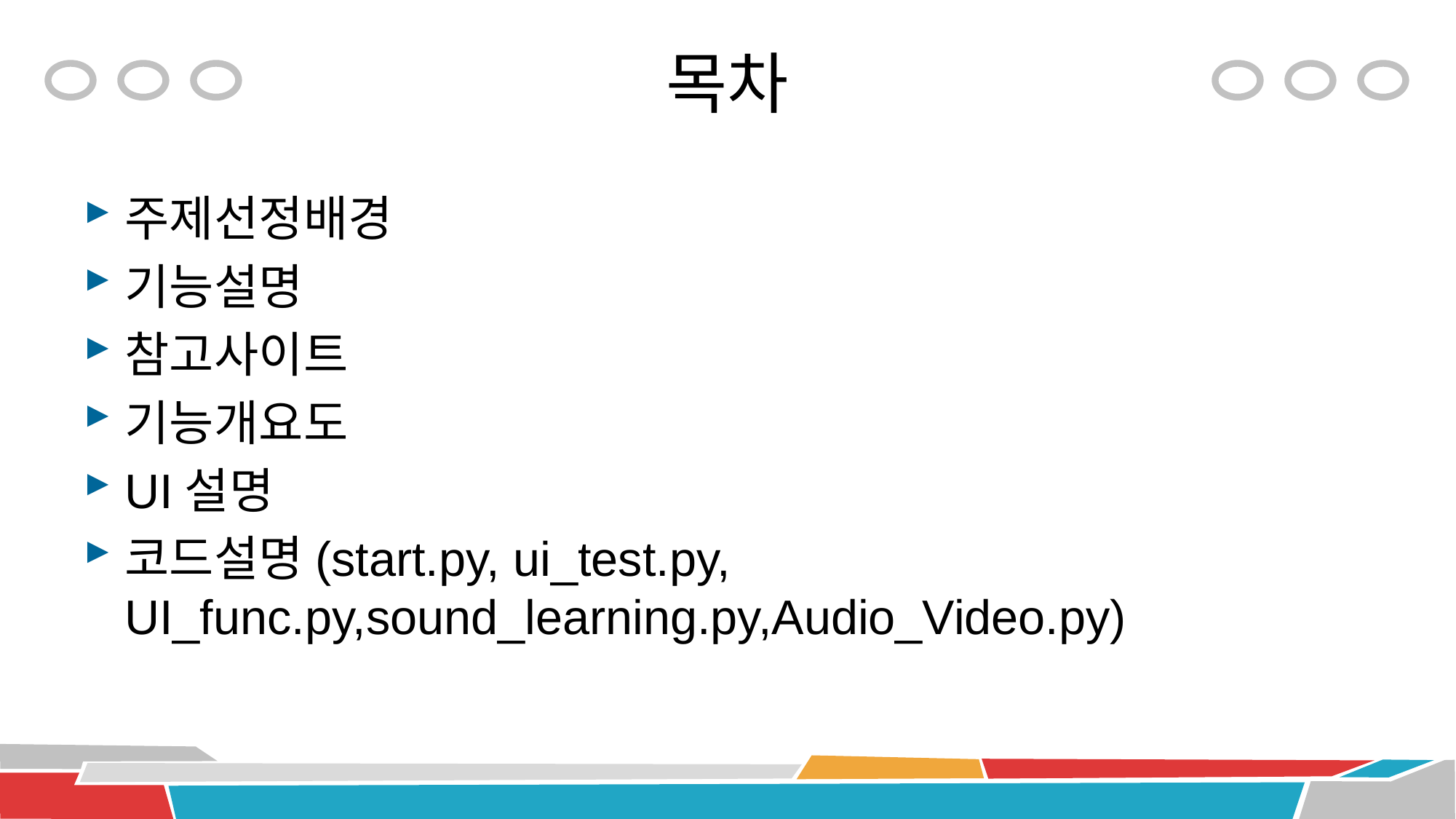

# 목차
주제선정배경
기능설명
참고사이트
기능개요도
UI설명
코드설명(start.py, ui_test.py, UI_func.py,sound_learning.py,Audio_Video.py)